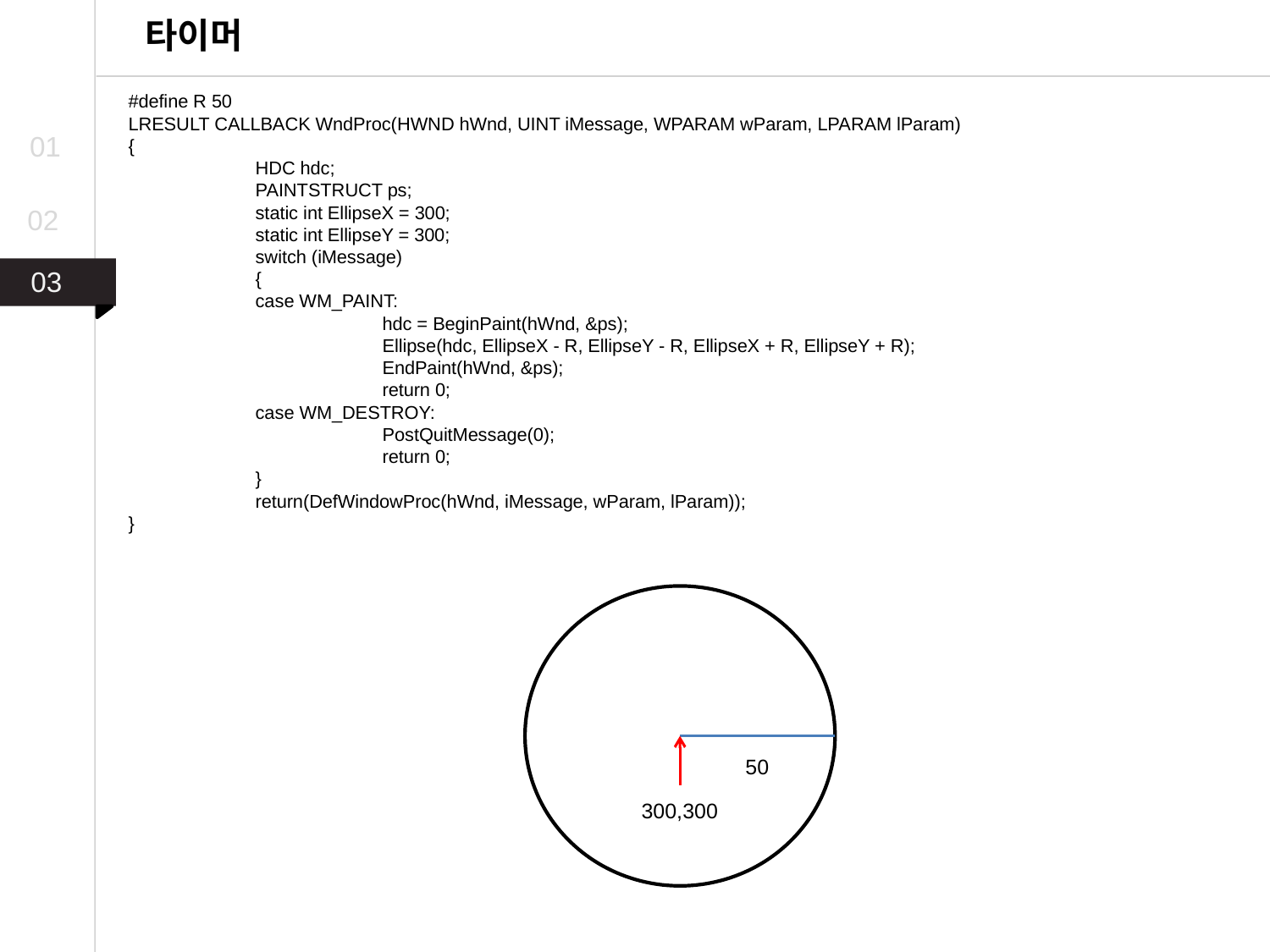

타이머
#define R 50
LRESULT CALLBACK WndProc(HWND hWnd, UINT iMessage, WPARAM wParam, LPARAM lParam)
{
	HDC hdc;
	PAINTSTRUCT ps;
	static int EllipseX = 300;
	static int EllipseY = 300;
	switch (iMessage)
	{
	case WM_PAINT:
		hdc = BeginPaint(hWnd, &ps);
		Ellipse(hdc, EllipseX - R, EllipseY - R, EllipseX + R, EllipseY + R);
		EndPaint(hWnd, &ps);
		return 0;
	case WM_DESTROY:
		PostQuitMessage(0);
		return 0;
	}
	return(DefWindowProc(hWnd, iMessage, wParam, lParam));
}
01
02
03

03
02

50
300,300